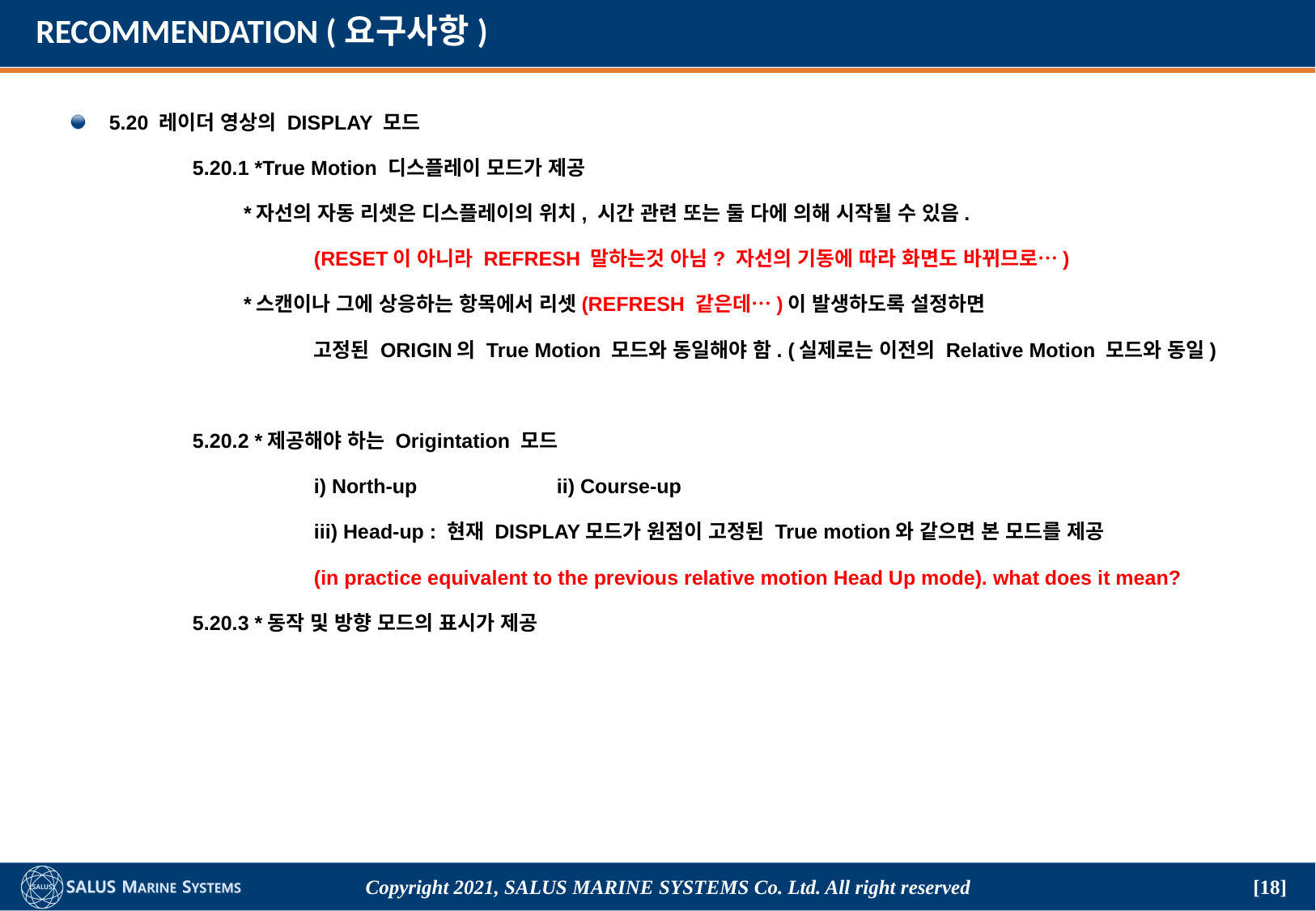

# RECOMMENDATION (요구사항)
5.20 레이더 영상의 DISPLAY 모드
	5.20.1 *True Motion 디스플레이 모드가 제공
	         *자선의 자동 리셋은 디스플레이의 위치, 시간 관련 또는 둘 다에 의해 시작될 수 있음.
		(RESET이 아니라 REFRESH 말하는것 아님? 자선의 기동에 따라 화면도 바뀌므로…)
	         *스캔이나 그에 상응하는 항목에서 리셋(REFRESH 같은데…)이 발생하도록 설정하면
		고정된 ORIGIN의 True Motion 모드와 동일해야 함. (실제로는 이전의 Relative Motion 모드와 동일)

	5.20.2 *제공해야 하는 Origintation 모드
		i) North-up 		ii) Course-up
		iii) Head-up : 현재 DISPLAY모드가 원점이 고정된 True motion와 같으면 본 모드를 제공
		(in practice equivalent to the previous relative motion Head Up mode). what does it mean?
	5.20.3 *동작 및 방향 모드의 표시가 제공

Copyright 2021, SALUS Marine Systems Co. Ltd. All right reserved
[18]